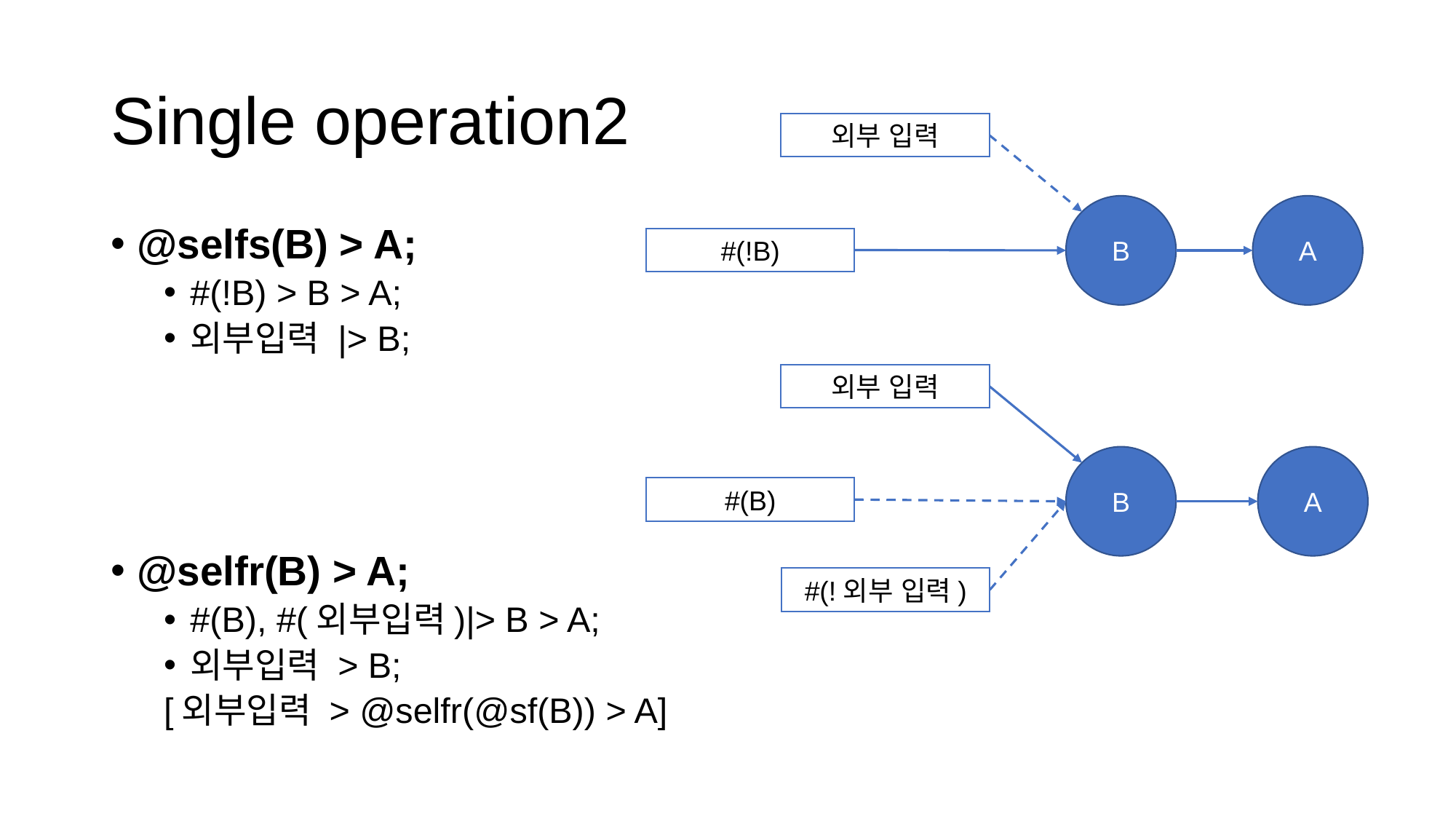

# Single operation2
외부 입력
B
A
@selfs(B) > A;
#(!B) > B > A;
외부입력 |> B;

@selfr(B) > A;
#(B), #(외부입력)|> B > A;
외부입력 > B;
[외부입력 > @selfr(@sf(B)) > A]

#(!B)
외부 입력
B
A
#(B)
#(!외부 입력)